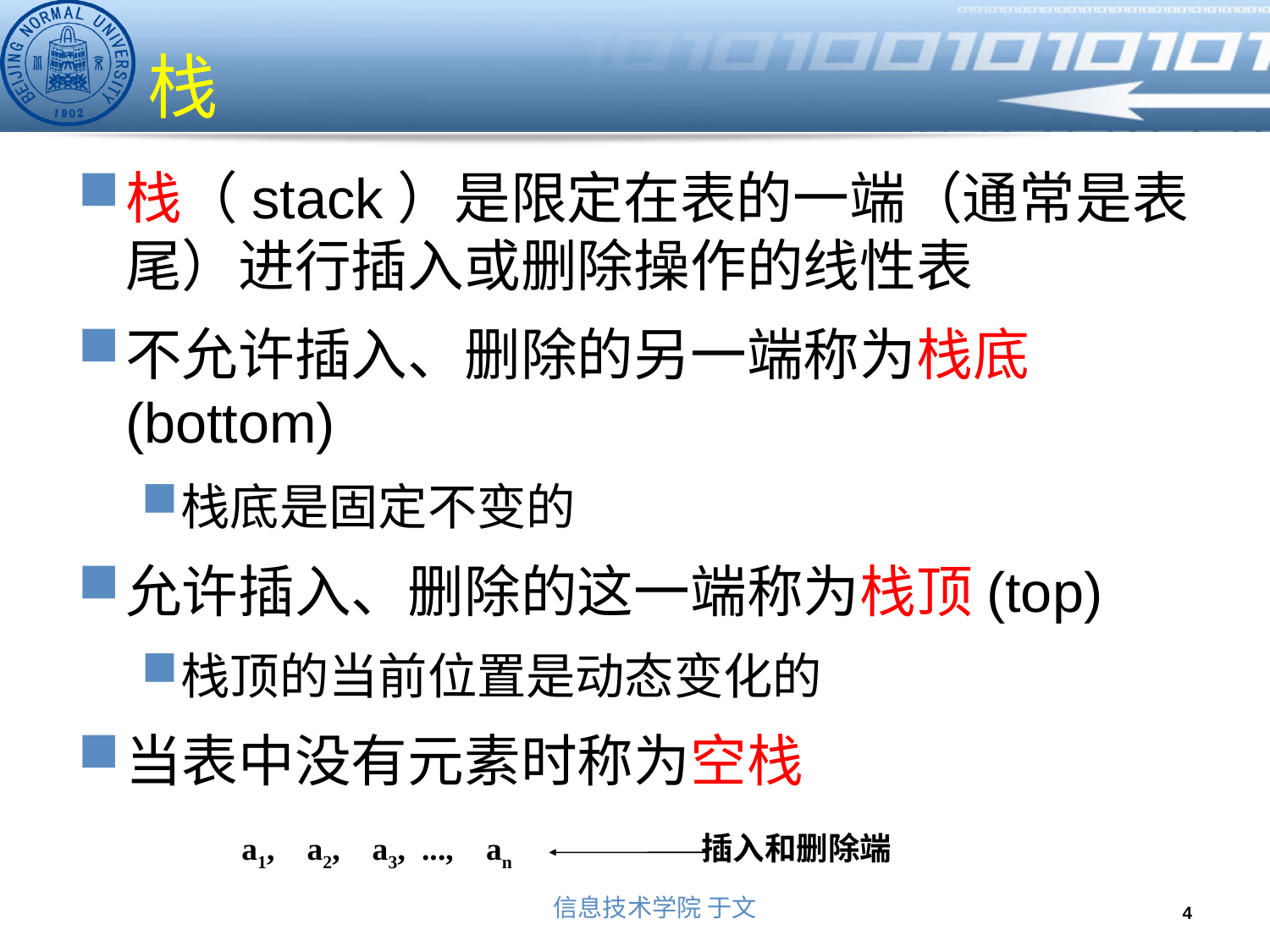

# 栈
栈（stack）是限定在表的一端（通常是表尾）进行插入或删除操作的线性表
不允许插入、删除的另一端称为栈底(bottom)
栈底是固定不变的
允许插入、删除的这一端称为栈顶(top)
栈顶的当前位置是动态变化的
当表中没有元素时称为空栈

a1,    a2,    a3,  ...,    an                                       插入和删除端

4